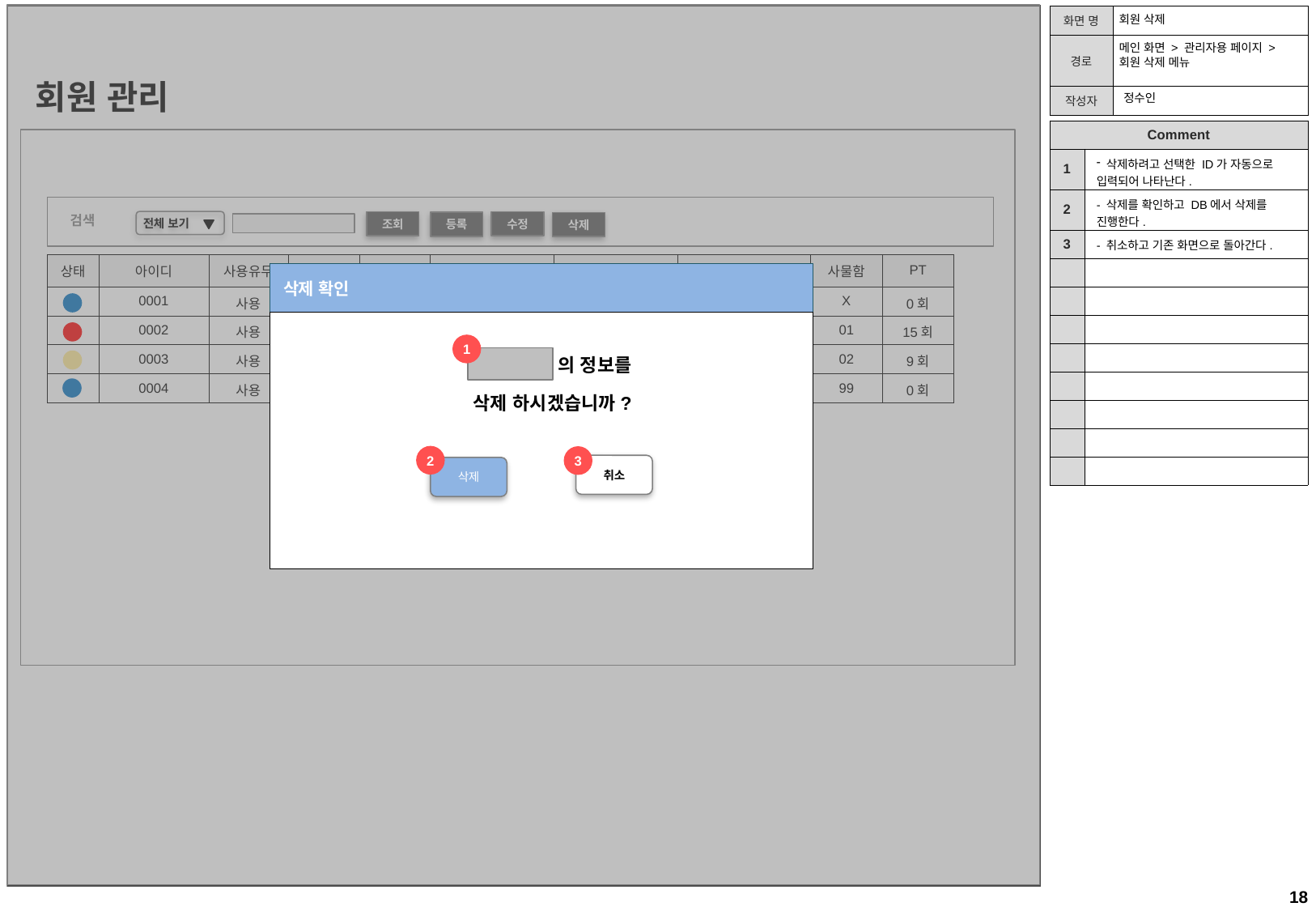

회원 삭제
메인 화면 > 관리자용 페이지 >회원 삭제 메뉴
회원 관리
정수인
| Comment |  |
| --- | --- |
| 1 | 삭제하려고 선택한 ID가 자동으로 입력되어 나타난다. |
| 2 | - 삭제를 확인하고 DB에서 삭제를 진행한다. |
| 3 | - 취소하고 기존 화면으로 돌아간다. |
|  |  |
|  |  |
|  |  |
|  |  |
|  |  |
|  |  |
|  |  |
|  |  |

검색
 전체 보기
조회
수정
등록
삭제

| 상태 | 아이디 | 사용유무 | 이름 | 성별 | 가입일자 | 만료일자 | 남은 일자 | 사물함 | PT |
| --- | --- | --- | --- | --- | --- | --- | --- | --- | --- |
|  | 0001 | 사용 | 김철수 | 남 | 2019-01-01 | 2019-11-25 | 25 일 | X | 0회 |
|  | 0002 | 사용 | 김영희 | 여 | 2019-01-02 | 2019-08-31 | 0 일 | 01 | 15회 |
|  | 0003 | 사용 | 고길동 | 남 | 2019-01-03 | 2019-09-26 | 3일 | 02 | 9회 |
|  | 0004 | 사용 | 박영희 | 여 | 2019-01-04 | 2019-10-04 | 11 일 | 99 | 0회 |
삭제 확인

1

    의 정보를

삭제 하시겠습니까?
2
3
취소
삭제